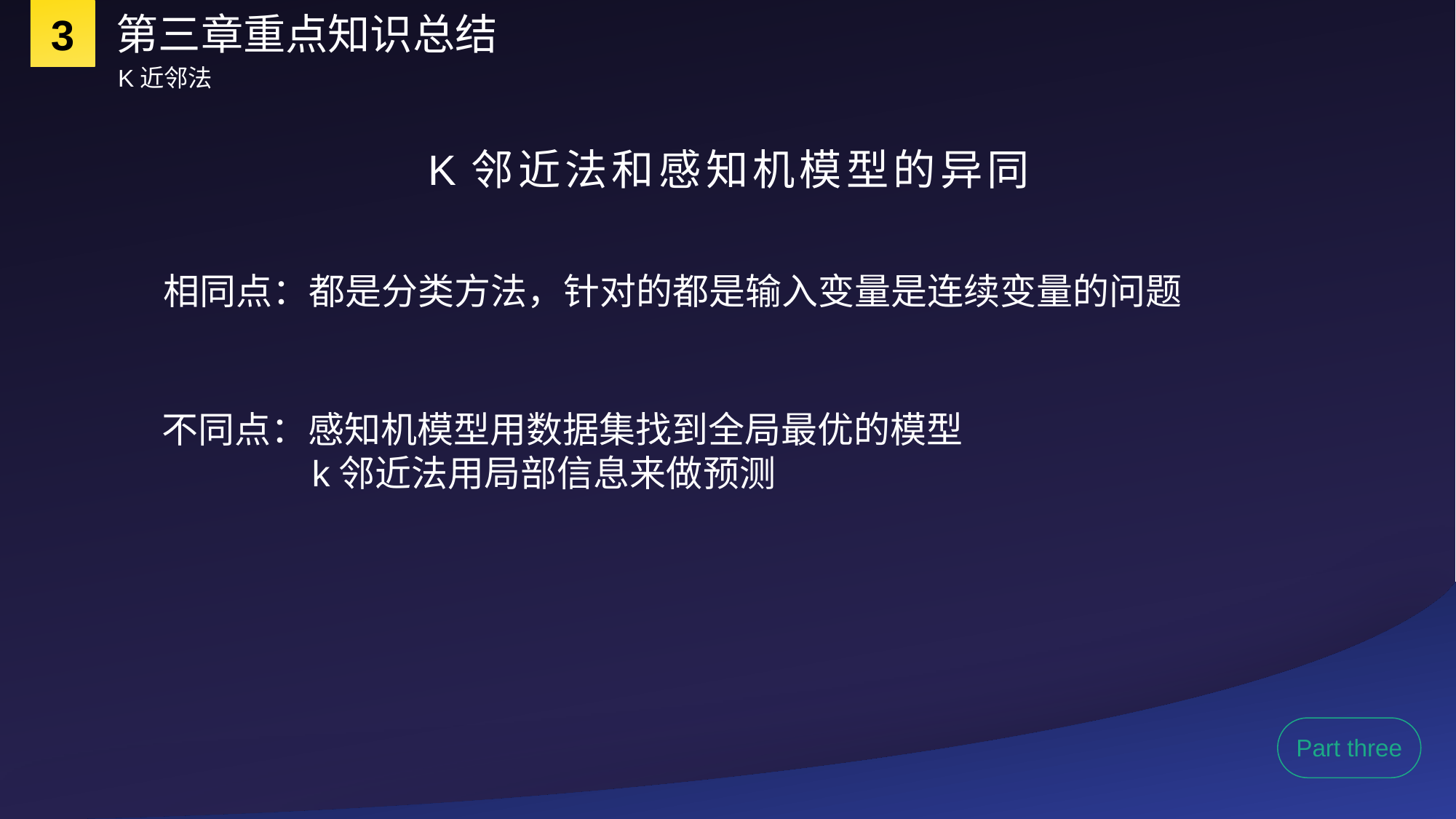

3

第三章重点知识总结
K近邻法
K邻近法和感知机模型的异同
相同点：都是分类方法，针对的都是输入变量是连续变量的问题
不同点：感知机模型用数据集找到全局最优的模型
	    k邻近法用局部信息来做预测

Part three